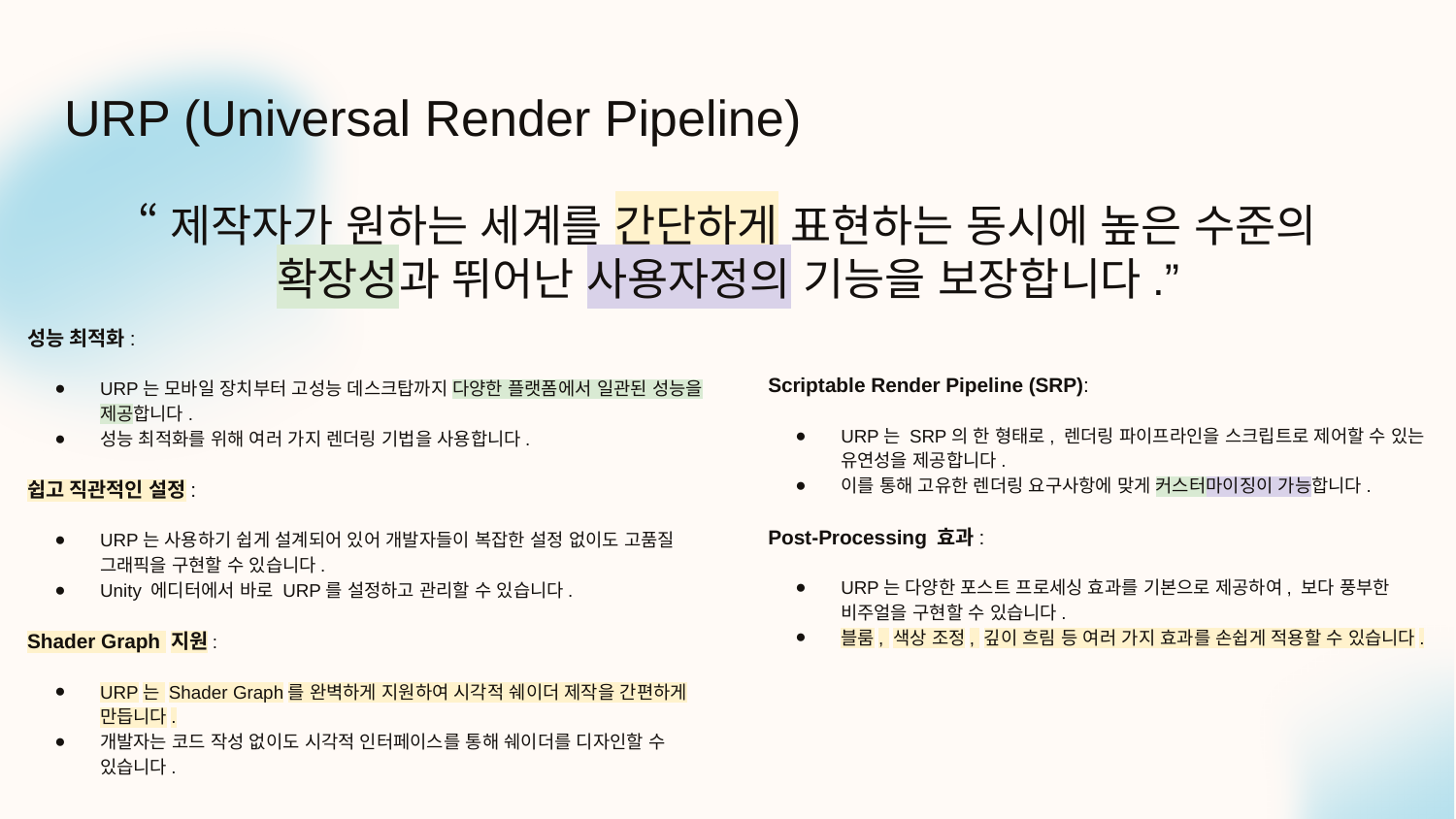

URP (Universal Render Pipeline)
“제작자가 원하는 세계를 간단하게 표현하는 동시에 높은 수준의 확장성과 뛰어난 사용자정의 기능을 보장합니다.”

성능 최적화:
URP는 모바일 장치부터 고성능 데스크탑까지 다양한 플랫폼에서 일관된 성능을 제공합니다.
성능 최적화를 위해 여러 가지 렌더링 기법을 사용합니다.
쉽고 직관적인 설정:
URP는 사용하기 쉽게 설계되어 있어 개발자들이 복잡한 설정 없이도 고품질 그래픽을 구현할 수 있습니다.
Unity 에디터에서 바로 URP를 설정하고 관리할 수 있습니다.
Shader Graph 지원:
URP는 Shader Graph를 완벽하게 지원하여 시각적 쉐이더 제작을 간편하게 만듭니다.
개발자는 코드 작성 없이도 시각적 인터페이스를 통해 쉐이더를 디자인할 수 있습니다.

Scriptable Render Pipeline (SRP):
URP는 SRP의 한 형태로, 렌더링 파이프라인을 스크립트로 제어할 수 있는 유연성을 제공합니다.
이를 통해 고유한 렌더링 요구사항에 맞게 커스터마이징이 가능합니다.
Post-Processing 효과:
URP는 다양한 포스트 프로세싱 효과를 기본으로 제공하여, 보다 풍부한 비주얼을 구현할 수 있습니다.
블룸, 색상 조정, 깊이 흐림 등 여러 가지 효과를 손쉽게 적용할 수 있습니다.